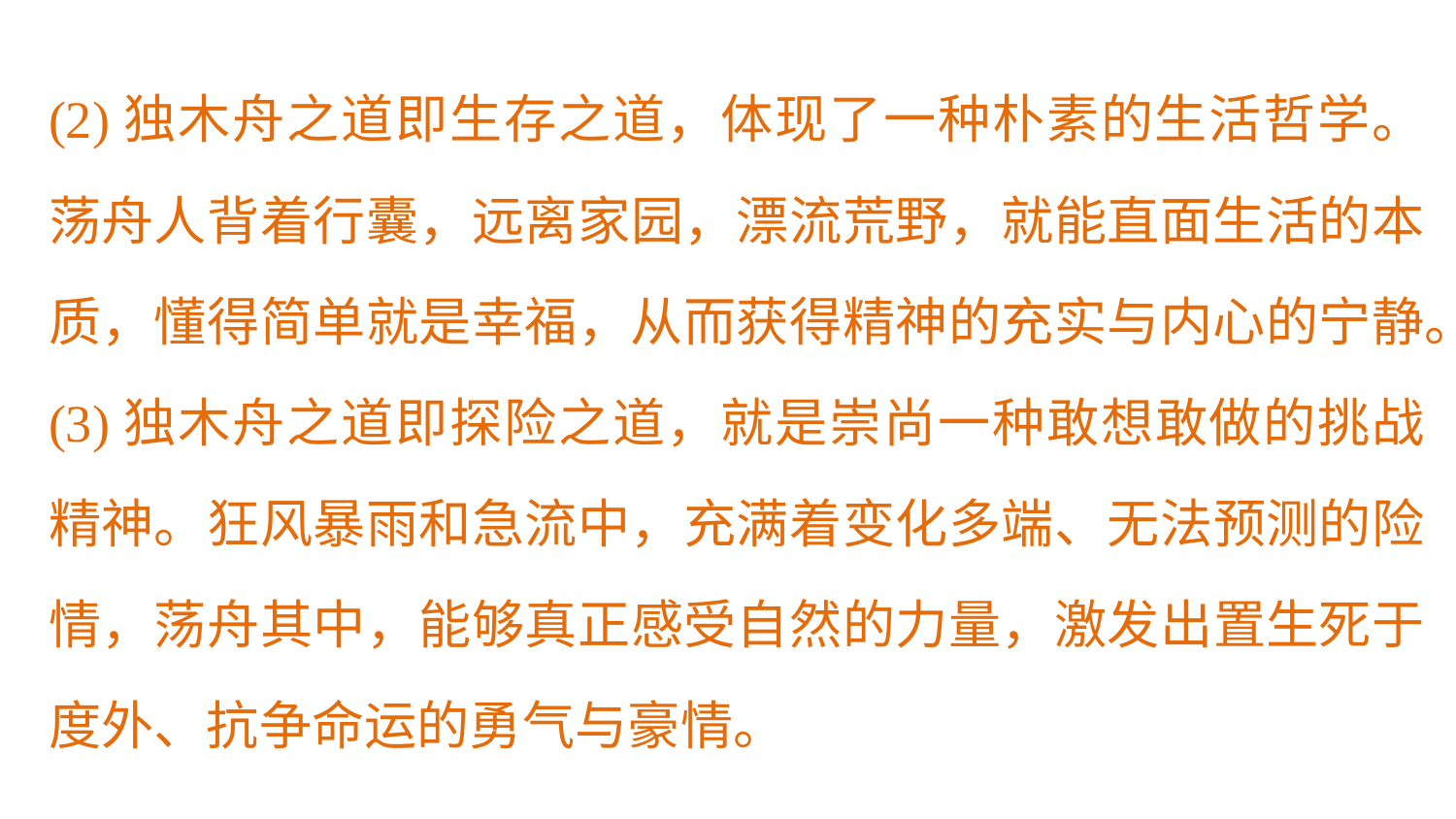

(2)独木舟之道即生存之道，体现了一种朴素的生活哲学。荡舟人背着行囊，远离家园，漂流荒野，就能直面生活的本质，懂得简单就是幸福，从而获得精神的充实与内心的宁静。
(3)独木舟之道即探险之道，就是崇尚一种敢想敢做的挑战精神。狂风暴雨和急流中，充满着变化多端、无法预测的险情，荡舟其中，能够真正感受自然的力量，激发出置生死于度外、抗争命运的勇气与豪情。